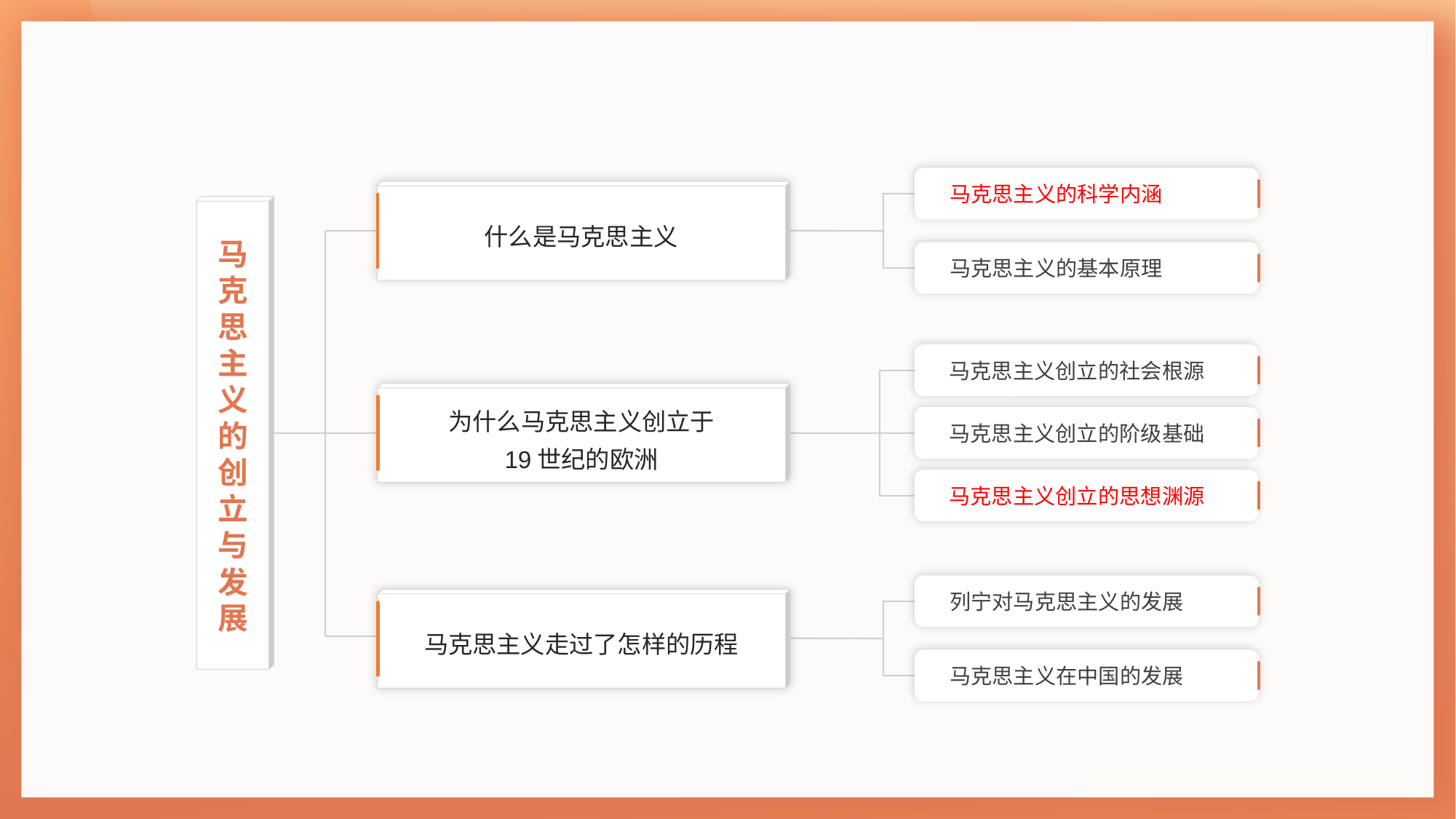

马克思主义的科学内涵
什么是马克思主义
马克思主义的
创立与发展
马克思主义的基本原理
马克思主义创立的社会根源
为什么马克思主义创立于
19世纪的欧洲
马克思主义创立的阶级基础
马克思主义创立的思想渊源
列宁对马克思主义的发展
马克思主义走过了怎样的历程
马克思主义在中国的发展